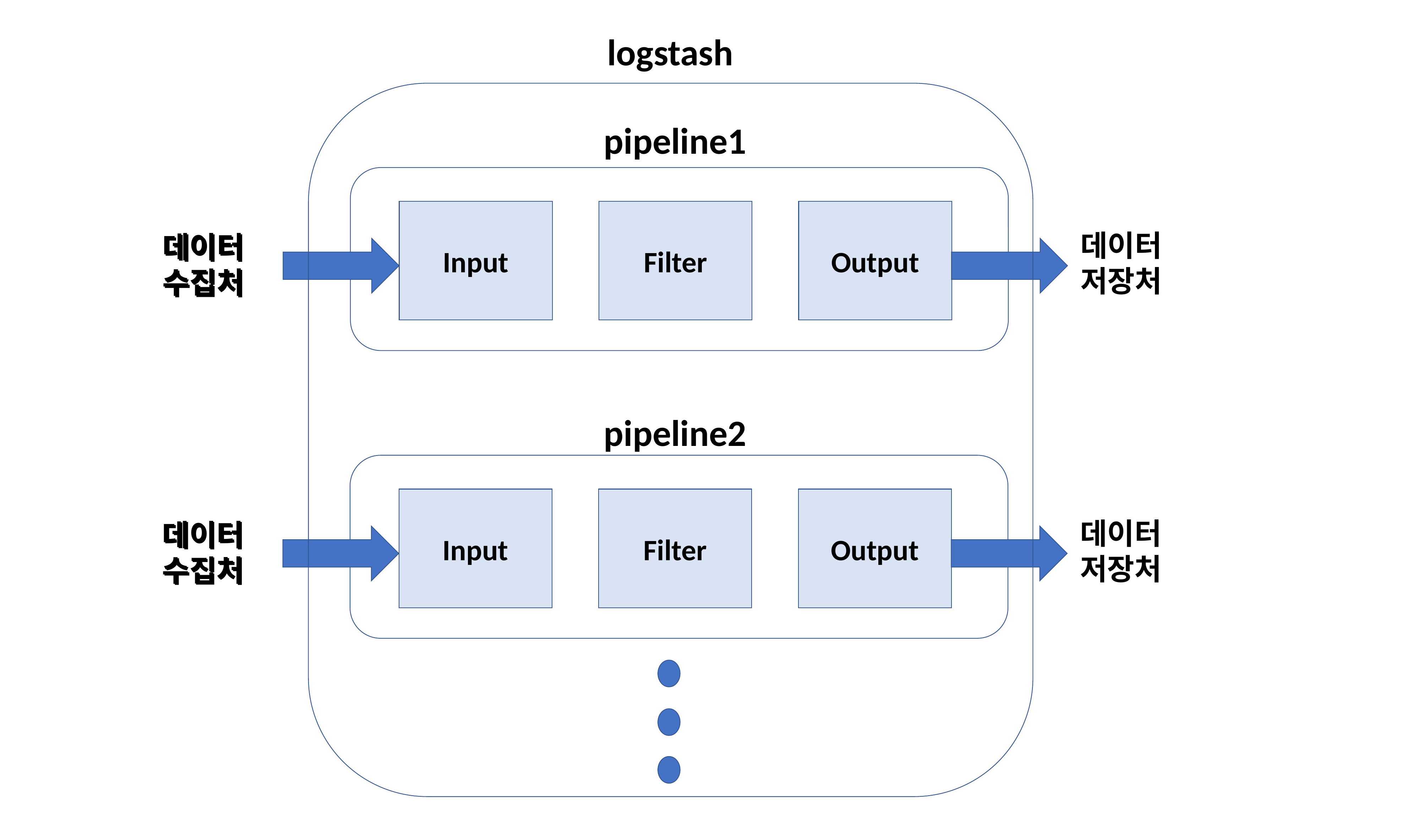

logstash

pipeline1

Input
Filter
Output
데이터
저장처
데이터
수집처
데이터
수집처

pipeline2

Input
Filter
Output
데이터
저장처
데이터
수집처
데이터
수집처